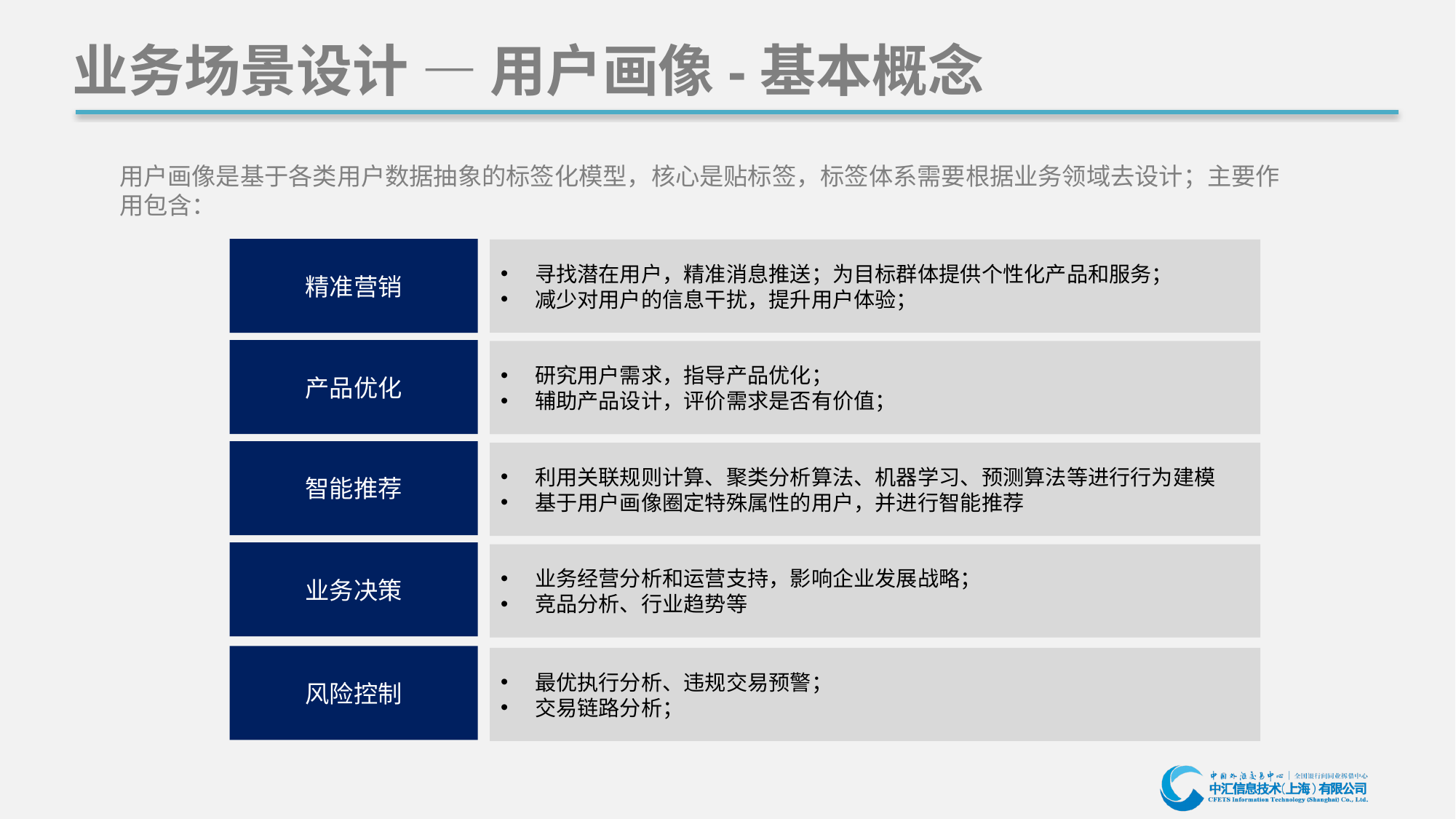

业务场景设计 — 用户画像-基本概念

用户画像是基于各类用户数据抽象的标签化模型，核心是贴标签，标签体系需要根据业务领域去设计；主要作用包含：
精准营销
寻找潜在用户，精准消息推送；为目标群体提供个性化产品和服务；
减少对用户的信息干扰，提升用户体验；
产品优化
研究用户需求，指导产品优化；
辅助产品设计，评价需求是否有价值；
智能推荐
利用关联规则计算、聚类分析算法、机器学习、预测算法等进行行为建模
基于用户画像圈定特殊属性的用户，并进行智能推荐
业务决策
业务经营分析和运营支持，影响企业发展战略；
竞品分析、行业趋势等
风险控制
最优执行分析、违规交易预警；
交易链路分析；